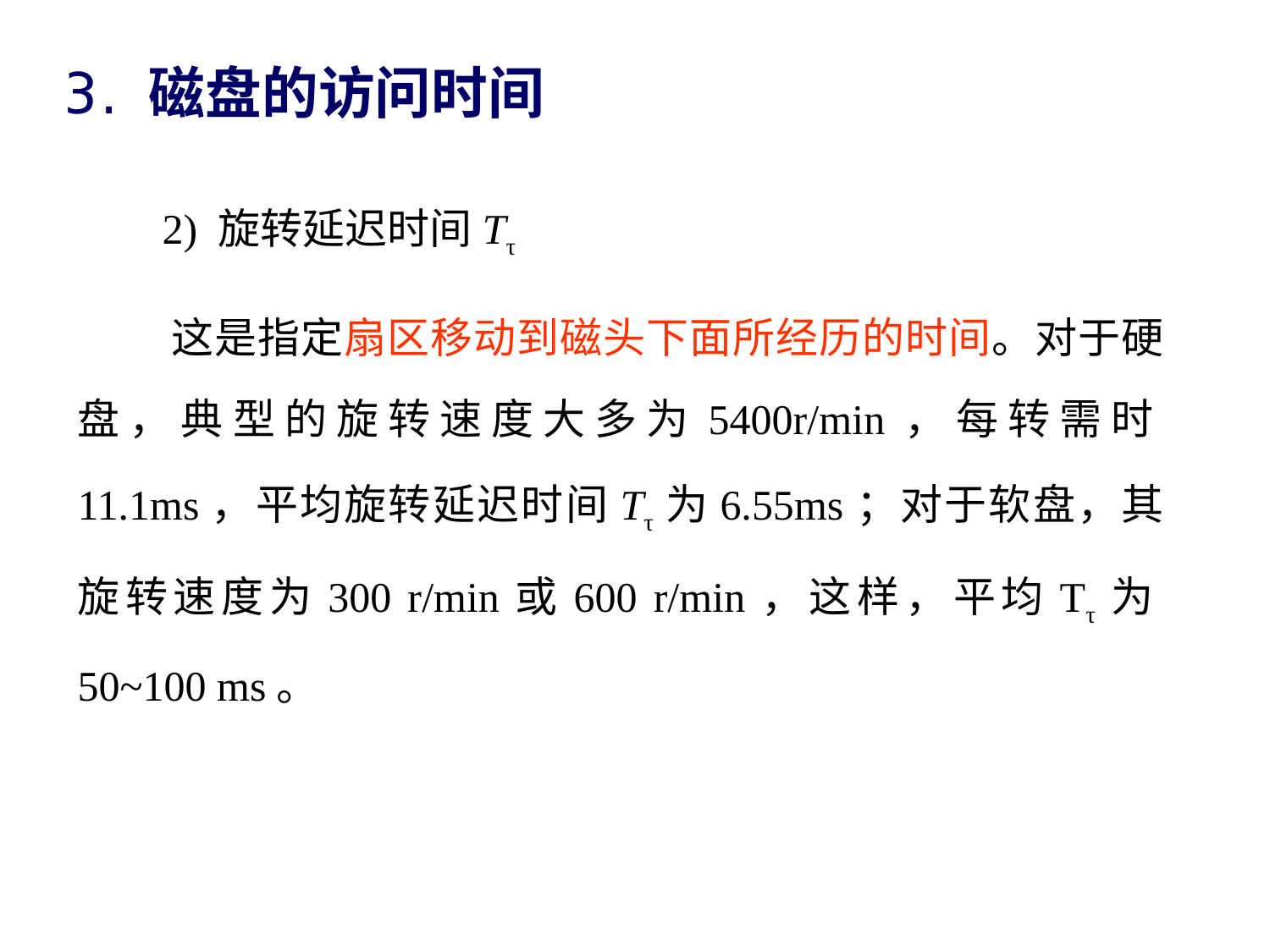

3. 磁盘的访问时间
        2) 旋转延迟时间Tτ
        这是指定扇区移动到磁头下面所经历的时间。对于硬盘，典型的旋转速度大多为5400r/min，每转需时11.1ms，平均旋转延迟时间Tτ为6.55ms；对于软盘，其旋转速度为300 r/min或600 r/min，这样，平均Tτ为50~100 ms。